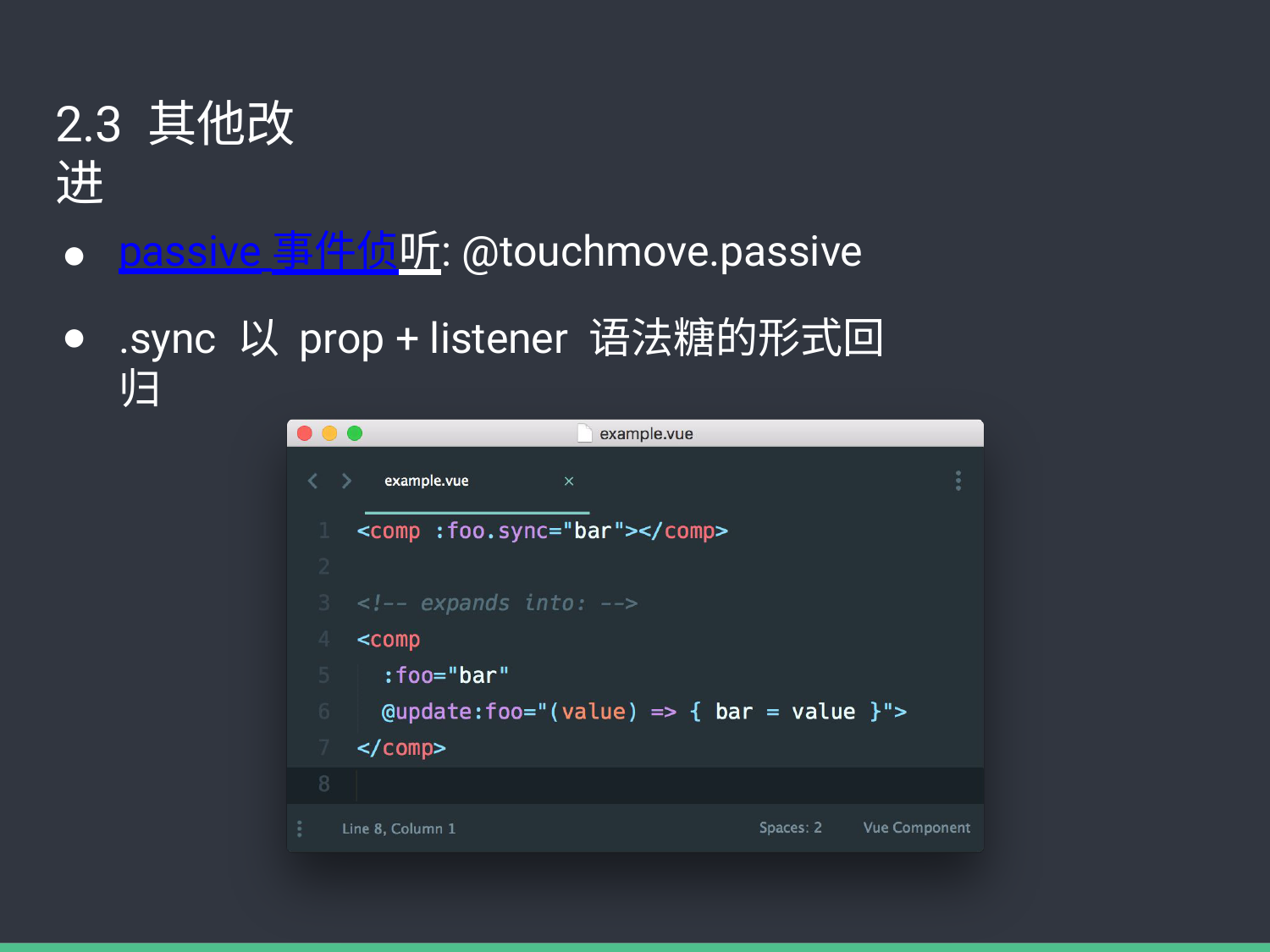

# 2.3 其他改进
passive 事件侦听: @touchmove.passive
.sync 以 prop + listener 语法糖的形式回归